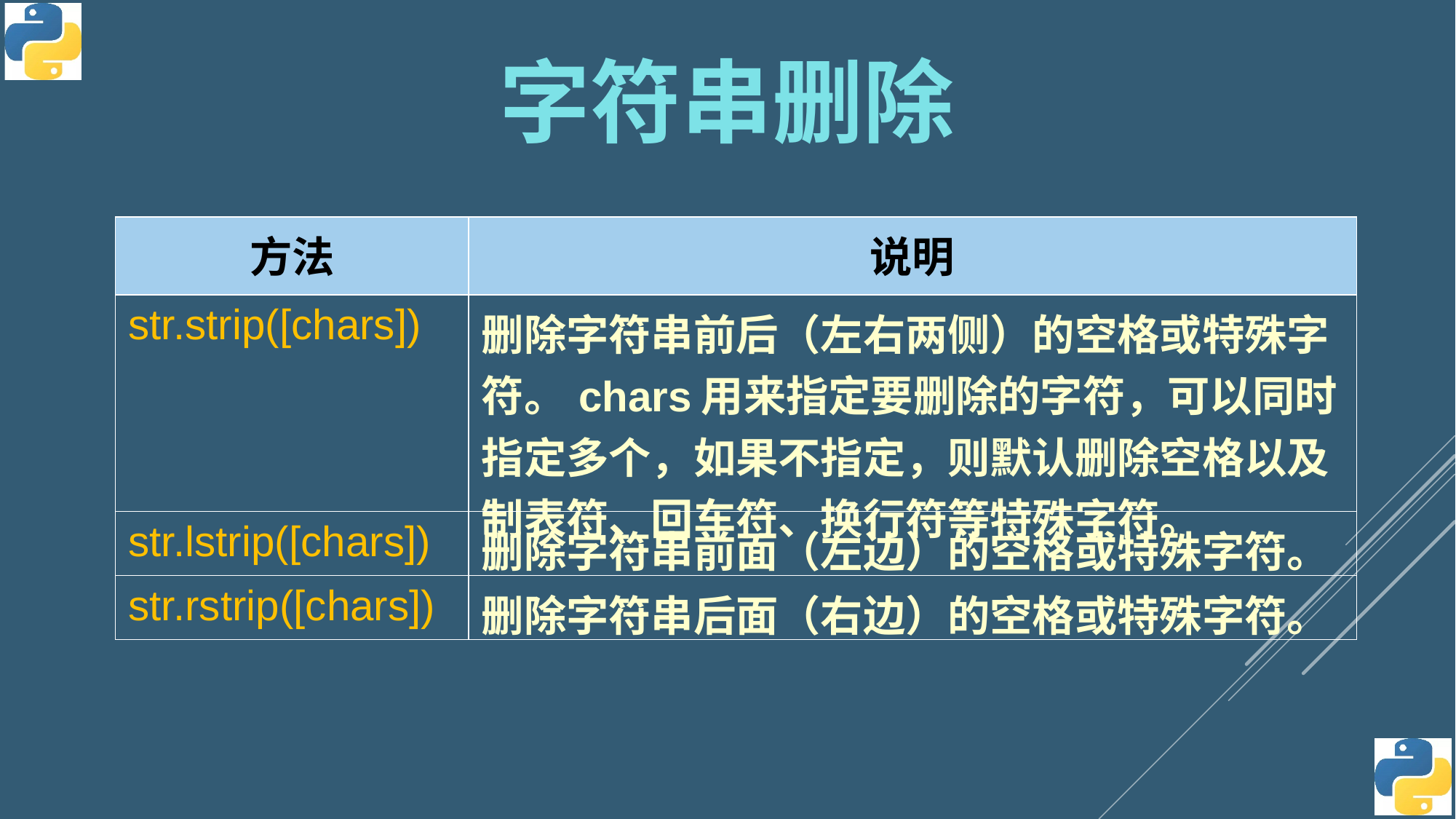

字符串删除
| 方法 | 说明 |
| --- | --- |
| str.strip([chars]) | 删除字符串前后（左右两侧）的空格或特殊字符。chars用来指定要删除的字符，可以同时指定多个，如果不指定，则默认删除空格以及制表符、回车符、换行符等特殊字符。 |
| str.lstrip([chars]) | 删除字符串前面（左边）的空格或特殊字符。 |
| str.rstrip([chars]) | 删除字符串后面（右边）的空格或特殊字符。 |